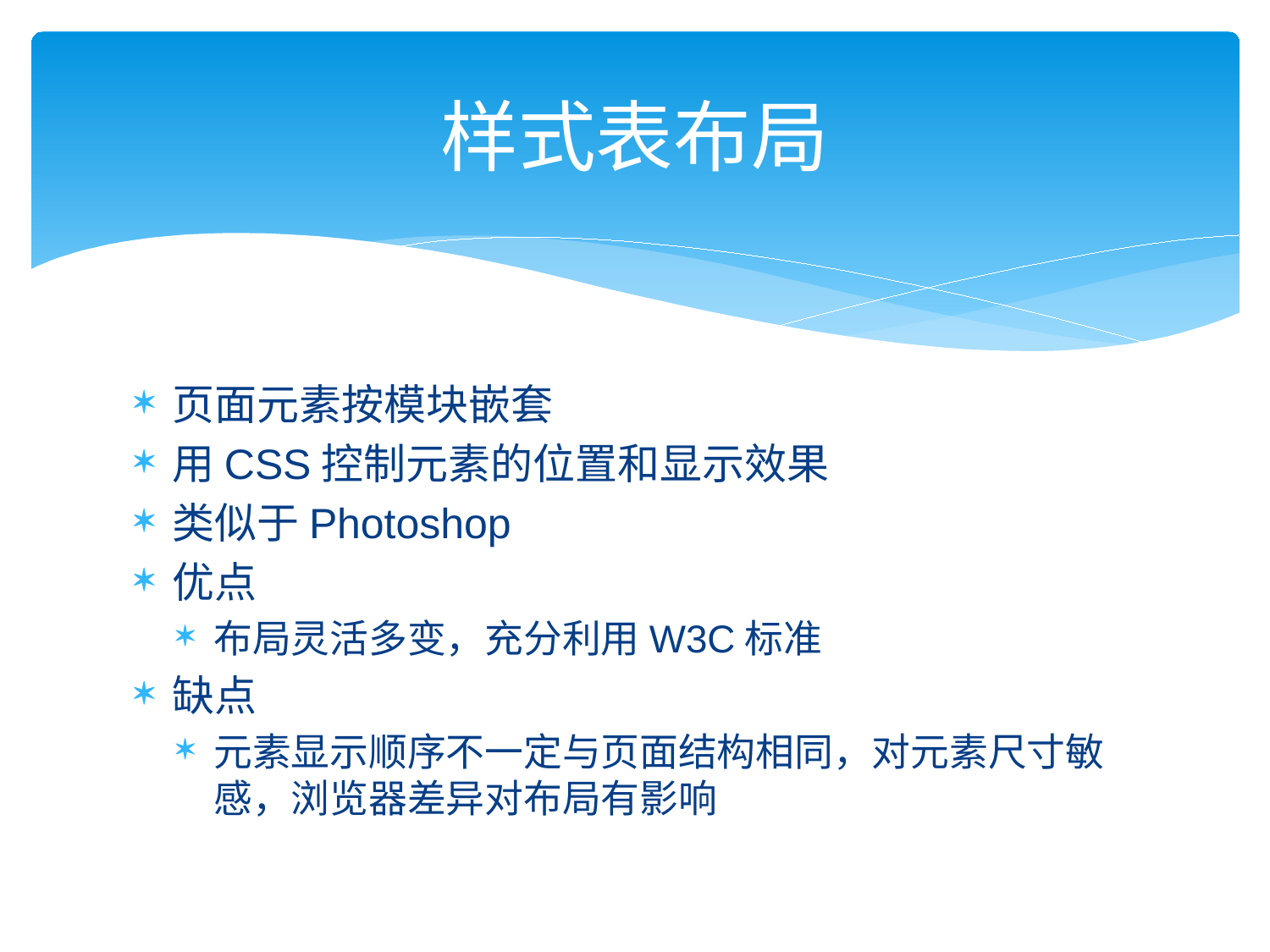

# 样式表布局
页面元素按模块嵌套
用CSS控制元素的位置和显示效果
类似于Photoshop
优点
布局灵活多变，充分利用W3C标准
缺点
元素显示顺序不一定与页面结构相同，对元素尺寸敏感，浏览器差异对布局有影响